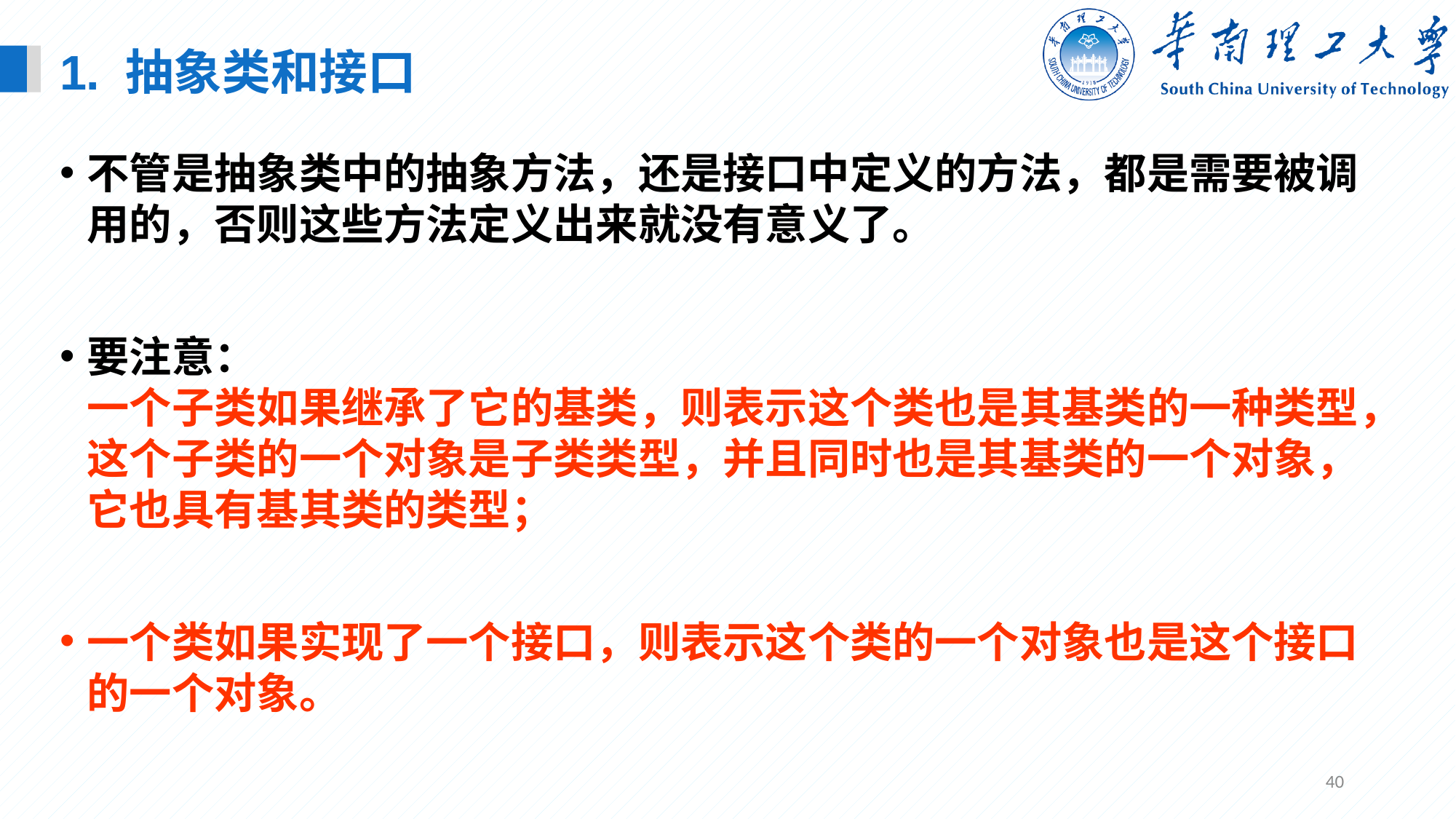

1. 抽象类和接口
不管是抽象类中的抽象方法，还是接口中定义的方法，都是需要被调用的，否则这些方法定义出来就没有意义了。

要注意：
一个子类如果继承了它的基类，则表示这个类也是其基类的一种类型，这个子类的一个对象是子类类型，并且同时也是其基类的一个对象，它也具有基其类的类型；

一个类如果实现了一个接口，则表示这个类的一个对象也是这个接口的一个对象。

40